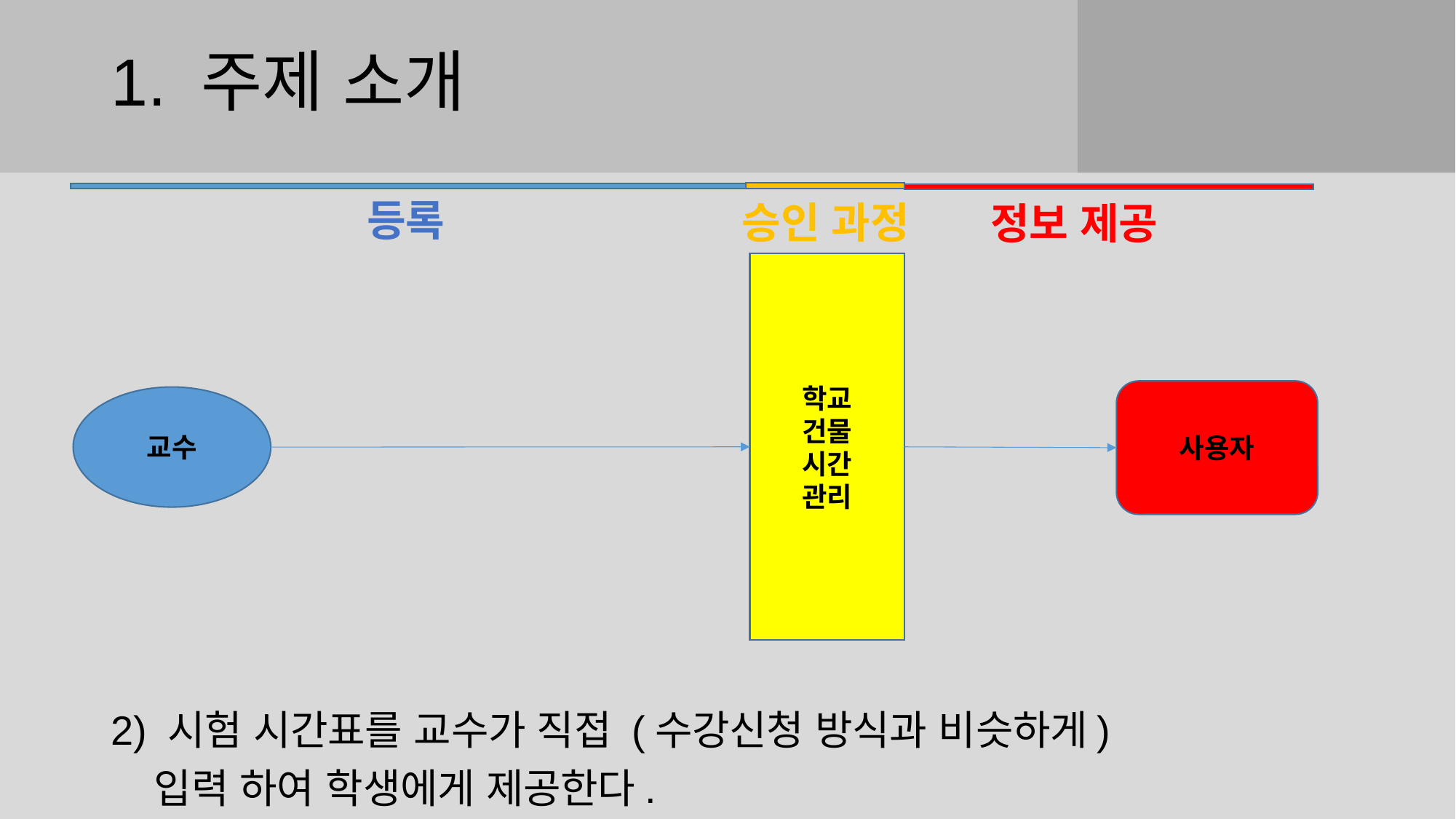

# 1. 주제 소개

등록
승인 과정
정보 제공
학교
건물
시간
관리
사용자
교수
2) 시험 시간표를 교수가 직접 (수강신청 방식과 비슷하게)
   입력 하여 학생에게 제공한다.